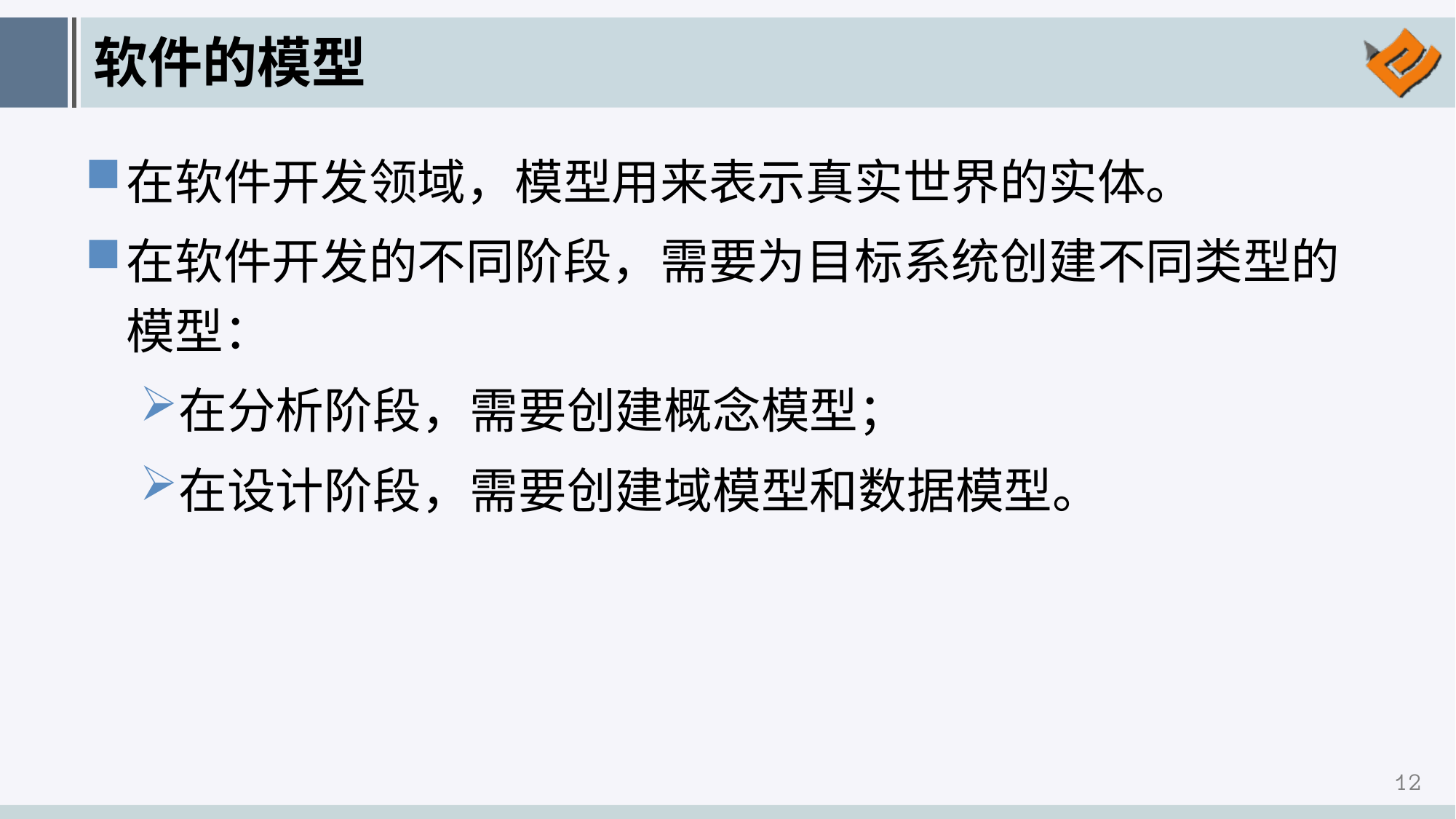

# 软件的模型
在软件开发领域，模型用来表示真实世界的实体。
在软件开发的不同阶段，需要为目标系统创建不同类型的模型：
在分析阶段，需要创建概念模型；
在设计阶段，需要创建域模型和数据模型。